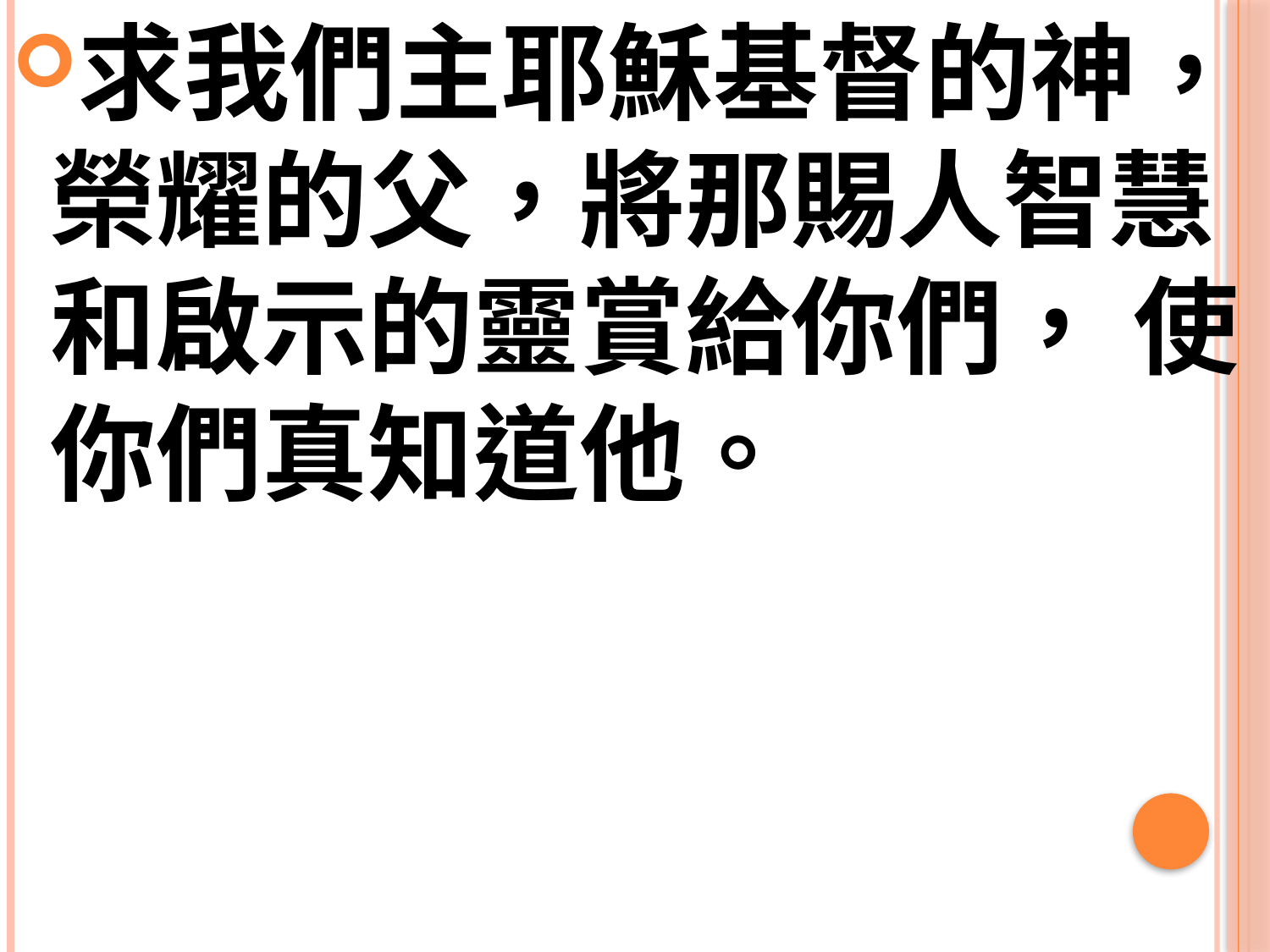

求我們主耶穌基督的神，榮耀的父，將那賜人智慧和啟示的靈賞給你們， 使你們真知道他。